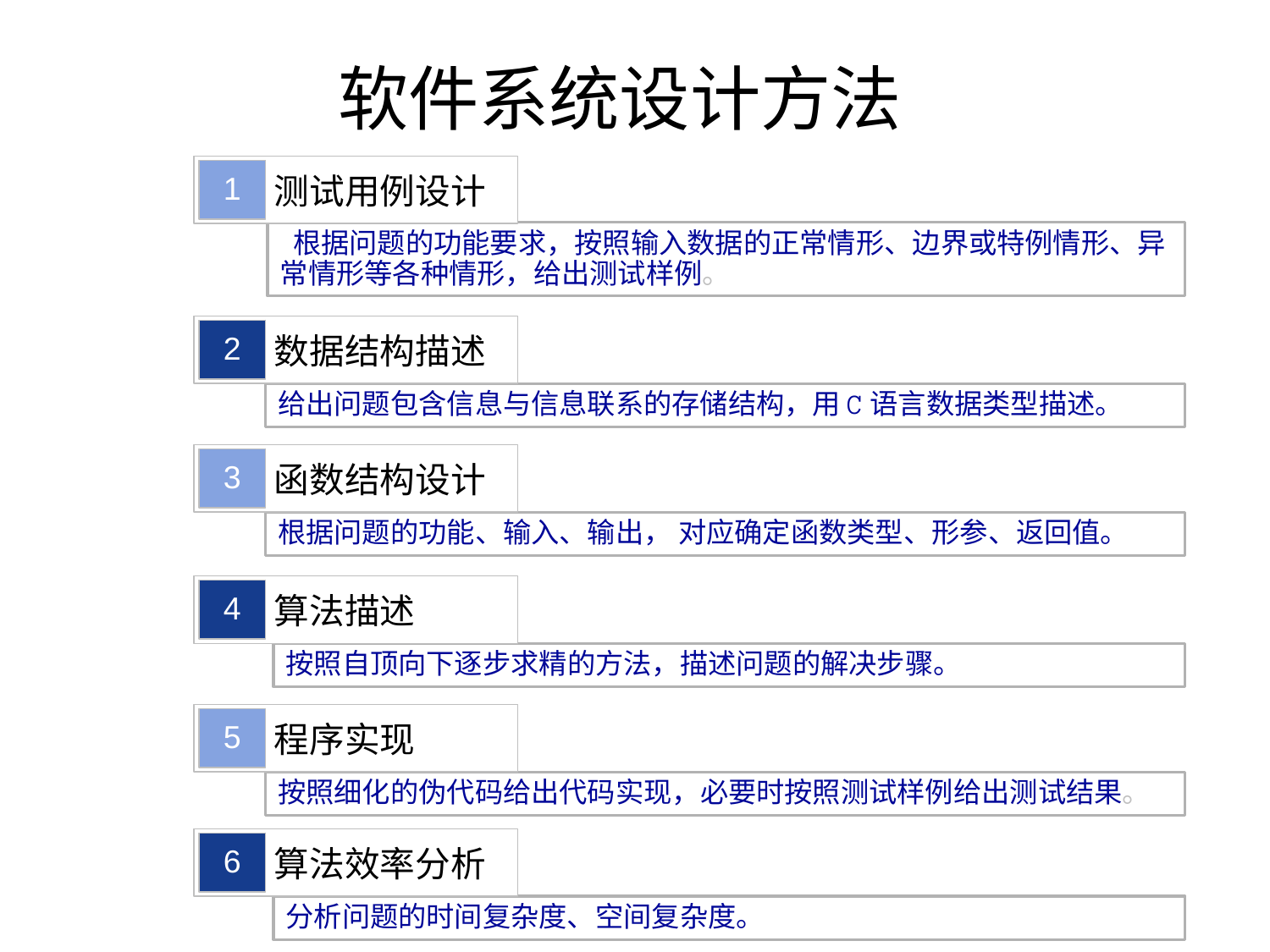

# 软件系统设计方法
测试用例设计
1
 根据问题的功能要求，按照输入数据的正常情形、边界或特例情形、异常情形等各种情形，给出测试样例。
数据结构描述
2
给出问题包含信息与信息联系的存储结构，用C语言数据类型描述。
函数结构设计
3
根据问题的功能、输入、输出， 对应确定函数类型、形参、返回值。
算法描述
4
按照自顶向下逐步求精的方法，描述问题的解决步骤。
程序实现
5
按照细化的伪代码给出代码实现，必要时按照测试样例给出测试结果。
算法效率分析
6
分析问题的时间复杂度、空间复杂度。
51